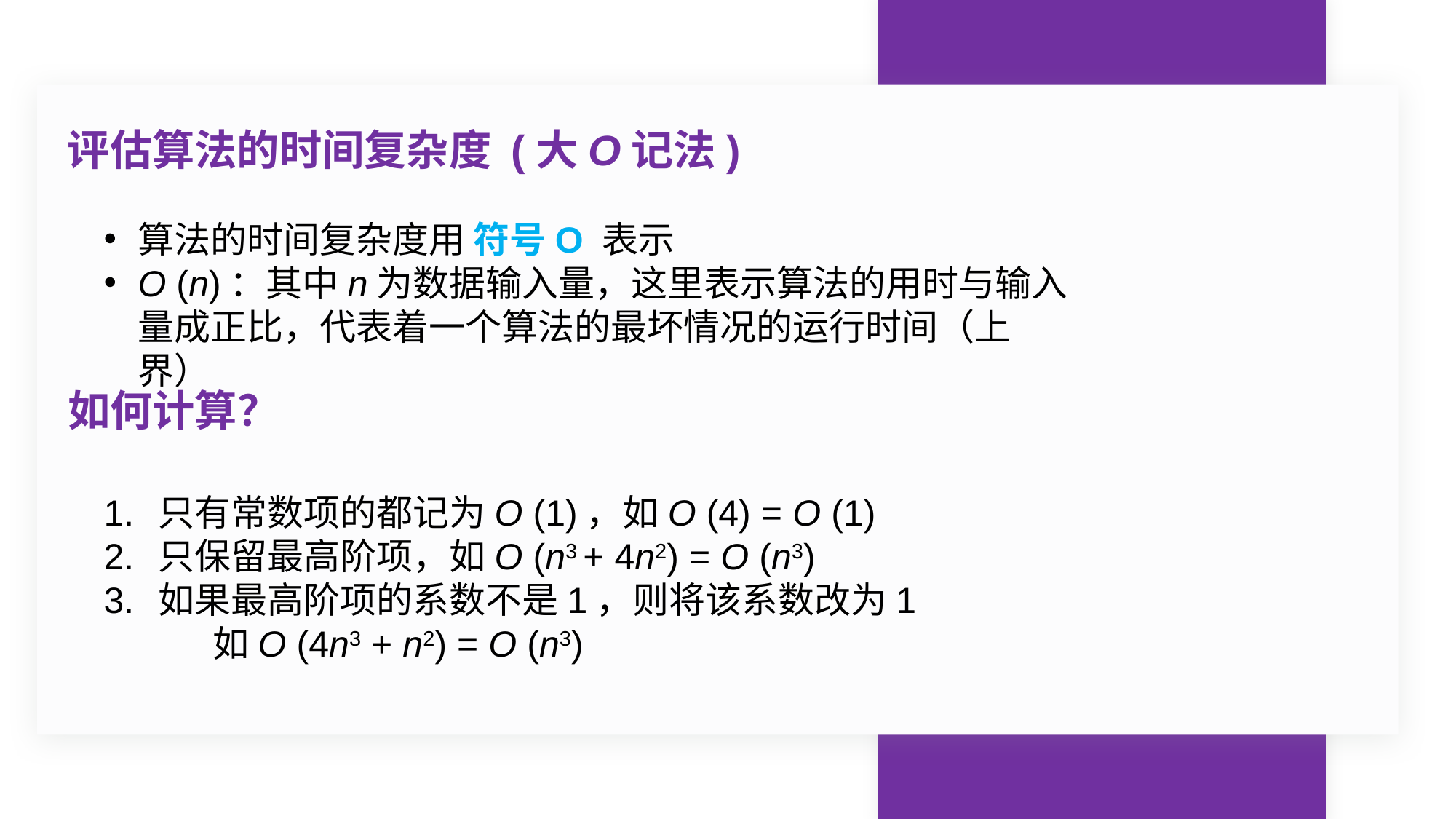

评估算法的时间复杂度 (大O记法)
算法的时间复杂度用 符号O 表示
O (n)：其中n为数据输入量，这里表示算法的用时与输入量成正比，代表着一个算法的最坏情况的运行时间（上界）
如何计算？
只有常数项的都记为O (1)，如O (4) = O (1)
只保留最高阶项，如O (n3 + 4n2) = O (n3)
如果最高阶项的系数不是1，则将该系数改为1
	如O (4n3 + n2) = O (n3)